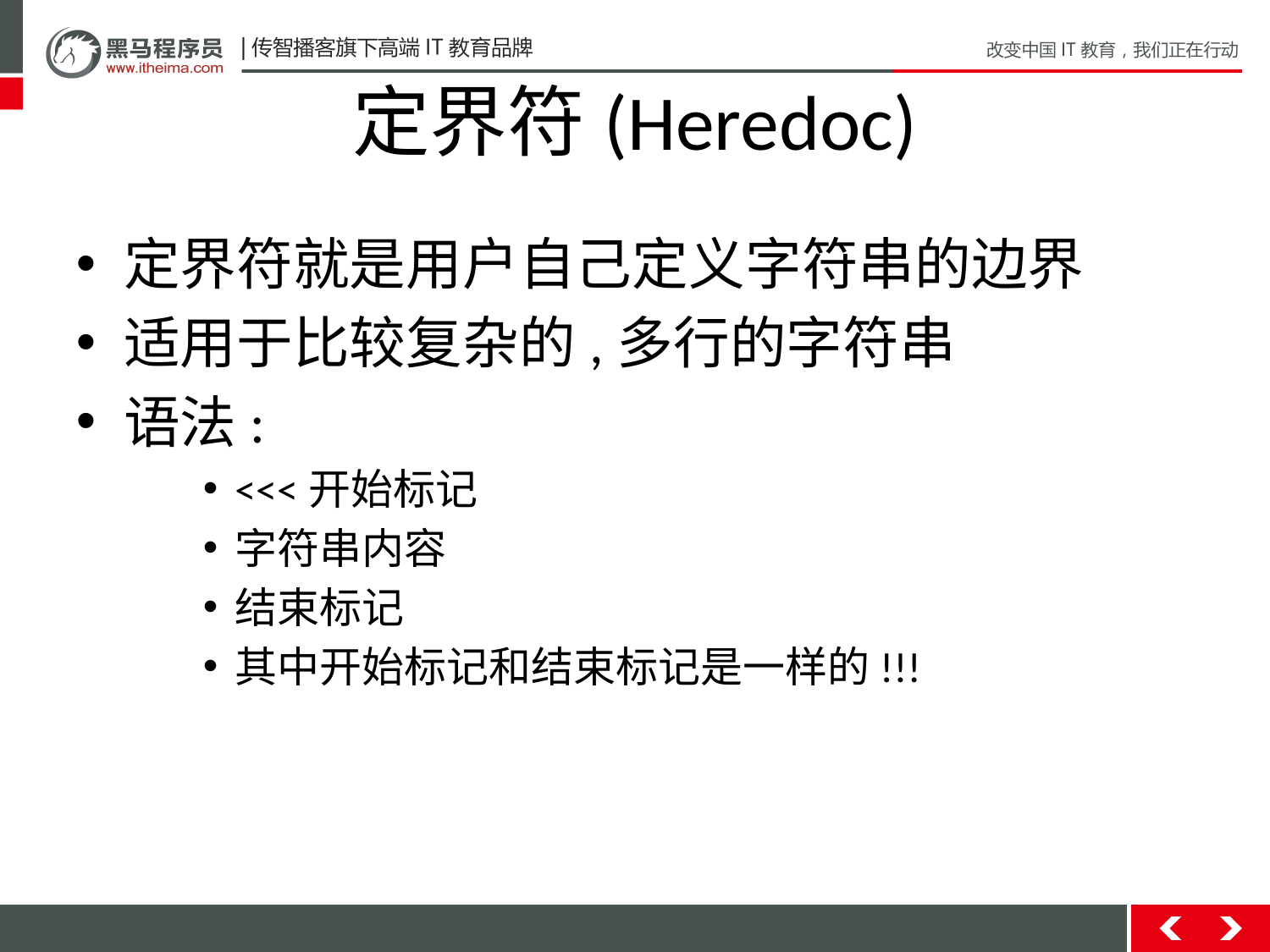

# 定界符(Heredoc)
定界符就是用户自己定义字符串的边界
适用于比较复杂的,多行的字符串
语法:
<<<开始标记
字符串内容
结束标记
其中开始标记和结束标记是一样的!!!